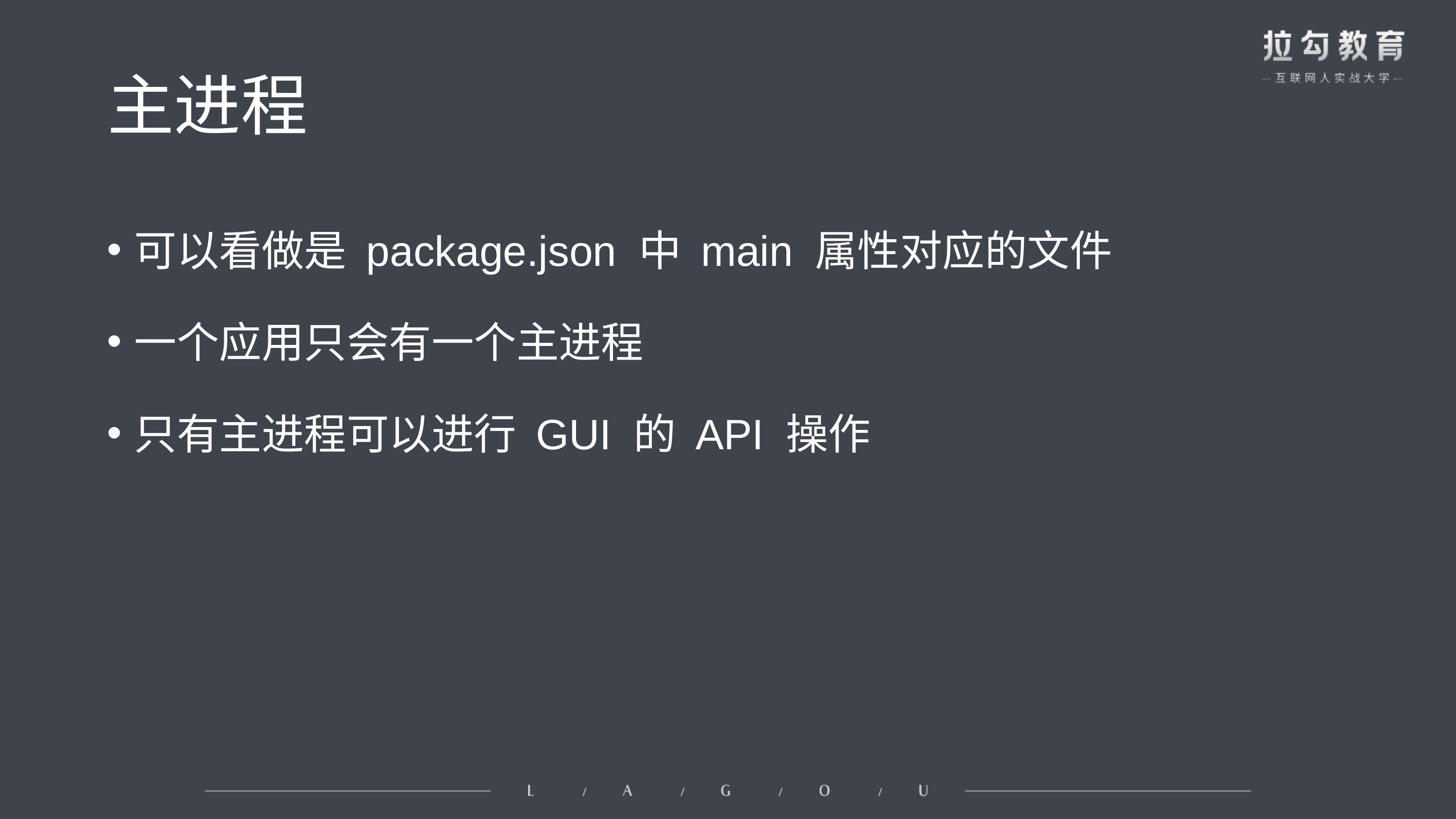

# 主进程
可以看做是 package.json 中 main 属性对应的文件
一个应用只会有一个主进程
只有主进程可以进行 GUI 的 API 操作